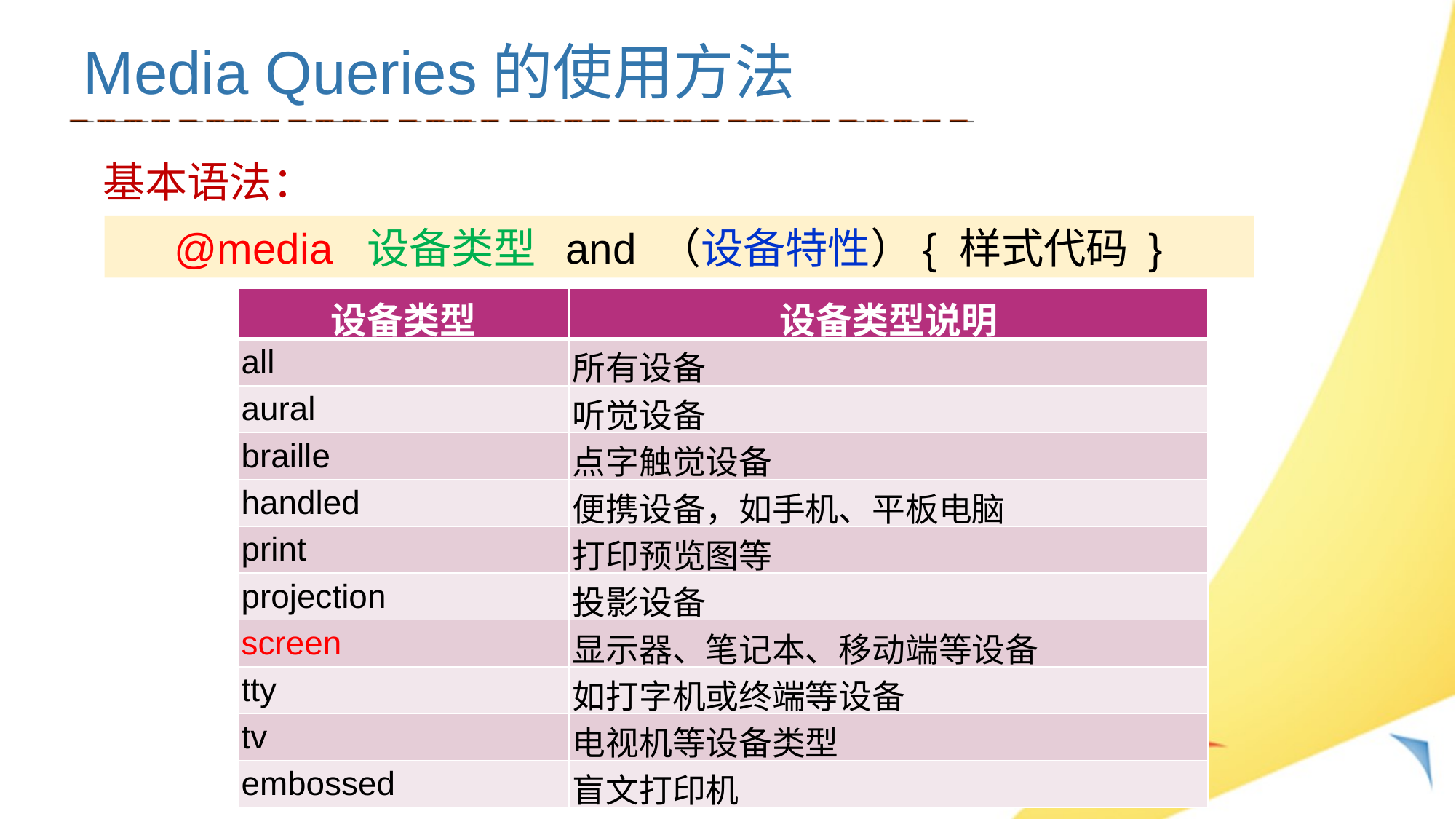

# Media Queries的使用方法
基本语法：
     @media  设备类型  and （设备特性）{ 样式代码 }
| 设备类型 | 设备类型说明 |
| --- | --- |
| all | 所有设备 |
| aural | 听觉设备 |
| braille | 点字触觉设备 |
| handled | 便携设备，如手机、平板电脑 |
| print | 打印预览图等 |
| projection | 投影设备 |
| screen | 显示器、笔记本、移动端等设备 |
| tty | 如打字机或终端等设备 |
| tv | 电视机等设备类型 |
| embossed | 盲文打印机 |